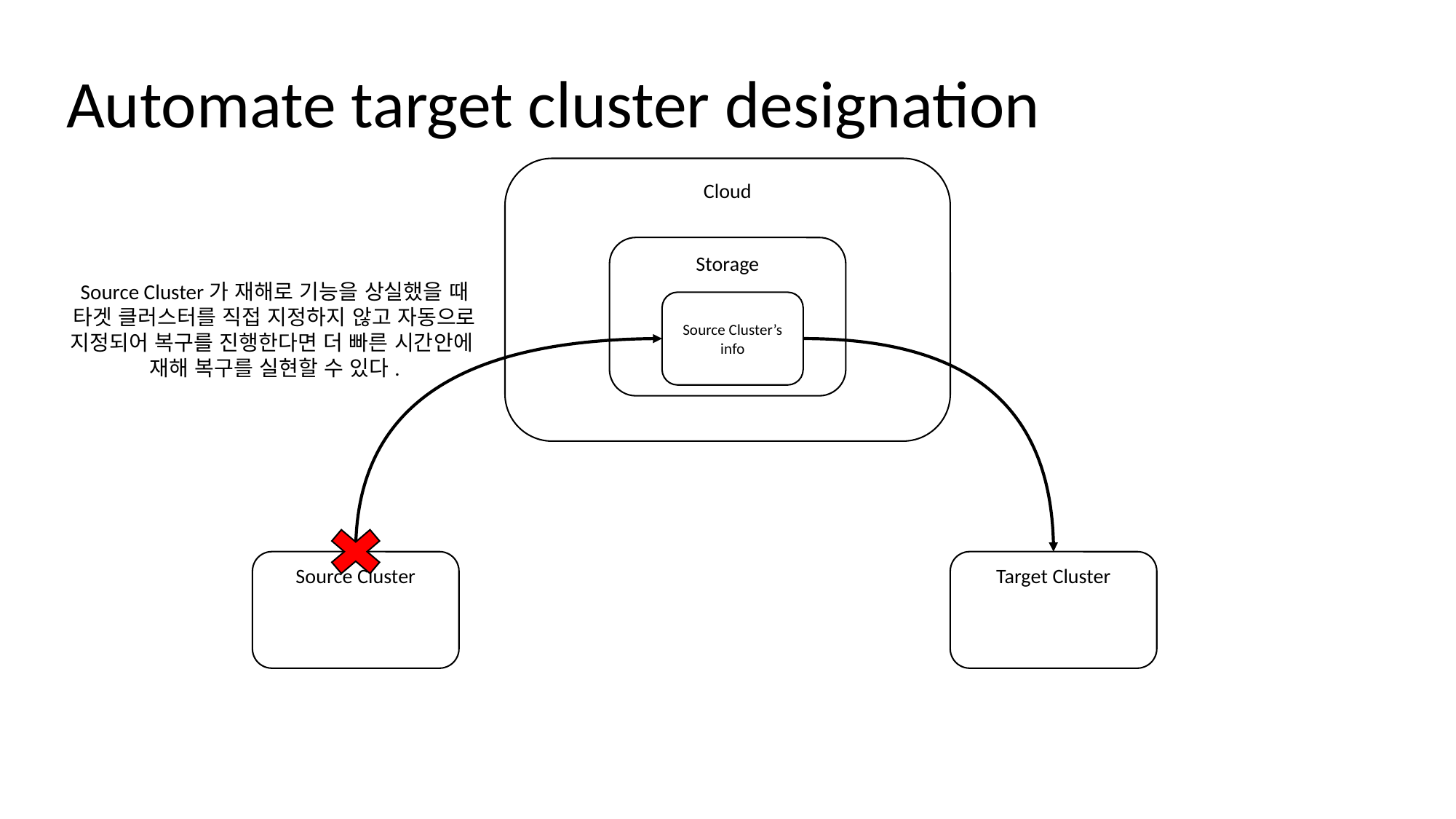

Automate target cluster designation
Cloud
Storage
Source Cluster가 재해로 기능을 상실했을 때
타겟 클러스터를 직접 지정하지 않고 자동으로
지정되어 복구를 진행한다면 더 빠른 시간안에
재해 복구를 실현할 수 있다.
Source Cluster’s info

Source Cluster
Target Cluster